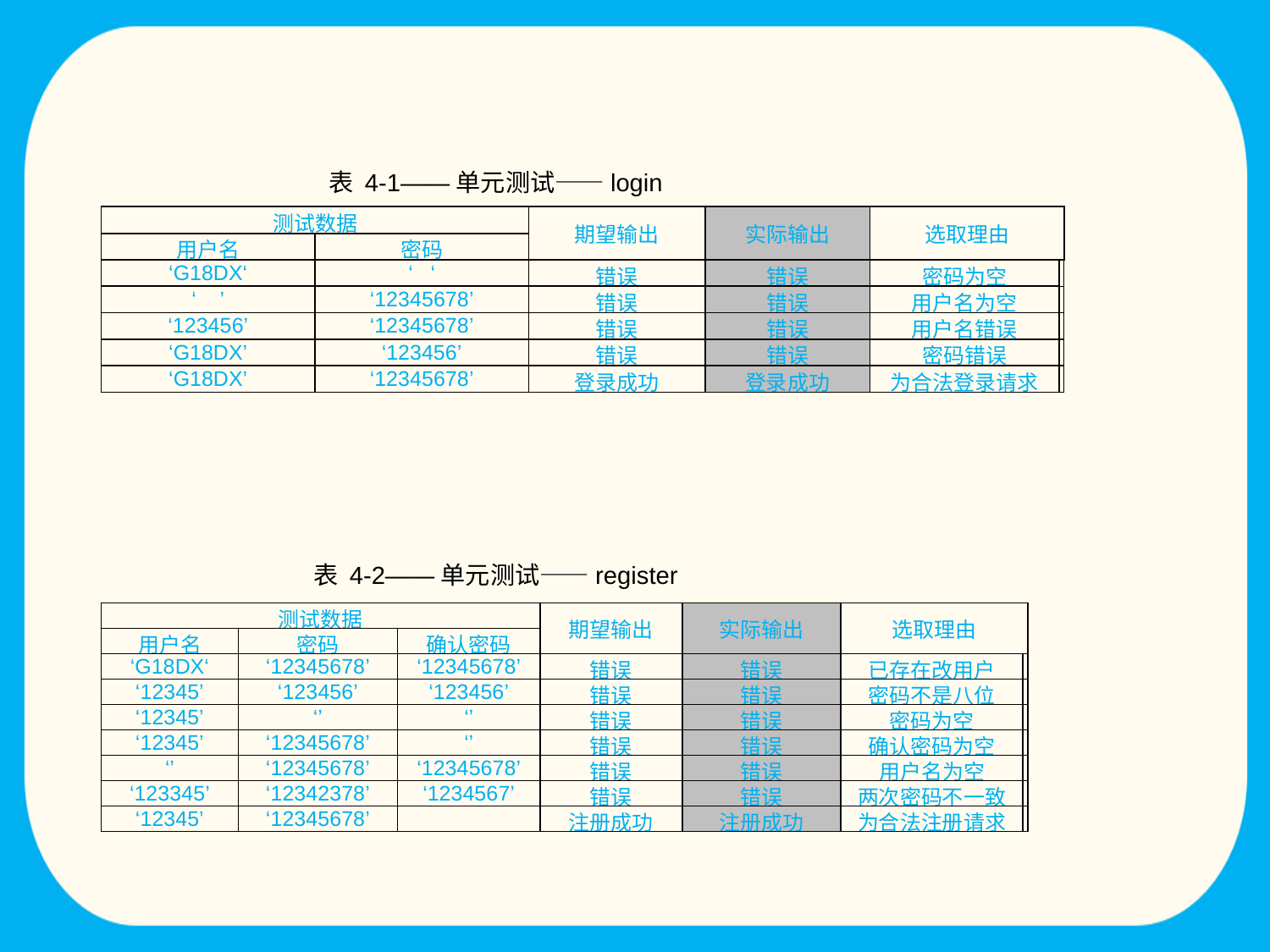

表 4-1——单元测试——login
| 测试数据 |  | 期望输出 | 实际输出 | 选取理由 |  |
| --- | --- | --- | --- | --- | --- |
| 用户名 | 密码 |  |  |  |  |
| ‘G18DX‘ | ‘ ‘ | 错误 | 错误 | 密码为空 |  |
| ‘ ’ | ‘12345678’ | 错误 | 错误 | 用户名为空 |  |
| ‘123456’ | ‘12345678’ | 错误 | 错误 | 用户名错误 |  |
| ‘G18DX’ | ‘123456’ | 错误 | 错误 | 密码错误 |  |
| ‘G18DX’ | ‘12345678’ | 登录成功 | 登录成功 | 为合法登录请求 |  |
表 4-2——单元测试——register
| 测试数据 |  |  | 期望输出 | 实际输出 | 选取理由 |  |
| --- | --- | --- | --- | --- | --- | --- |
| 用户名 | 密码 | 确认密码 |  |  |  |  |
| ‘G18DX‘ | ‘12345678’ | ‘12345678’ | 错误 | 错误 | 已存在改用户 |  |
| ‘12345’ | ‘123456’ | ‘123456’ | 错误 | 错误 | 密码不是八位 |  |
| ‘12345’ | ‘’ | ‘’ | 错误 | 错误 | 密码为空 |  |
| ‘12345’ | ‘12345678’ | ‘’ | 错误 | 错误 | 确认密码为空 |  |
| ‘’ | ‘12345678’ | ‘12345678’ | 错误 | 错误 | 用户名为空 |  |
| ‘123345’ | ‘12342378’ | ‘1234567’ | 错误 | 错误 | 两次密码不一致 |  |
| ‘12345’ | ‘12345678’ |  | 注册成功 | 注册成功 | 为合法注册请求 |  |